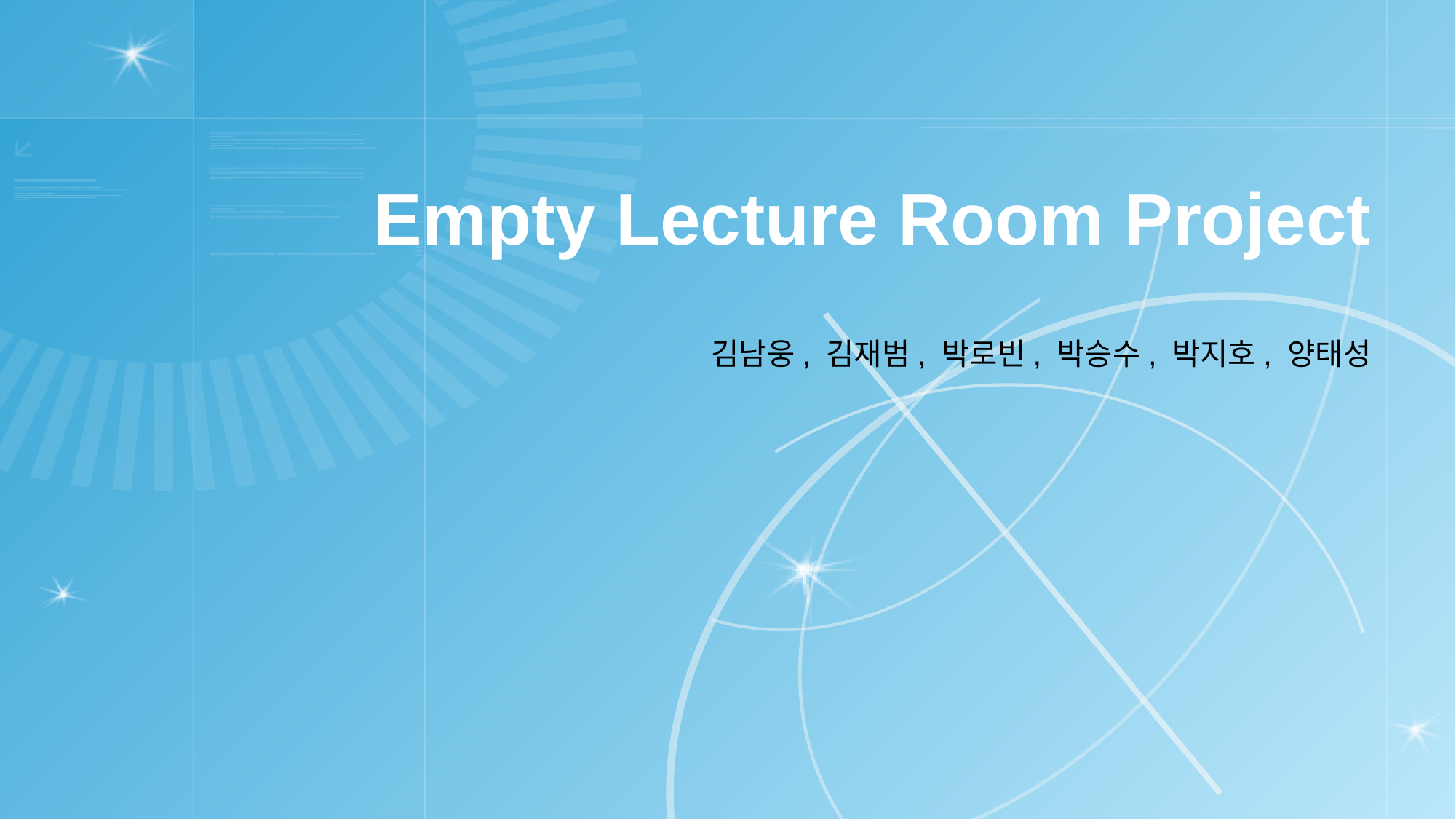

# Empty Lecture Room Project
김남웅, 김재범, 박로빈, 박승수, 박지호, 양태성